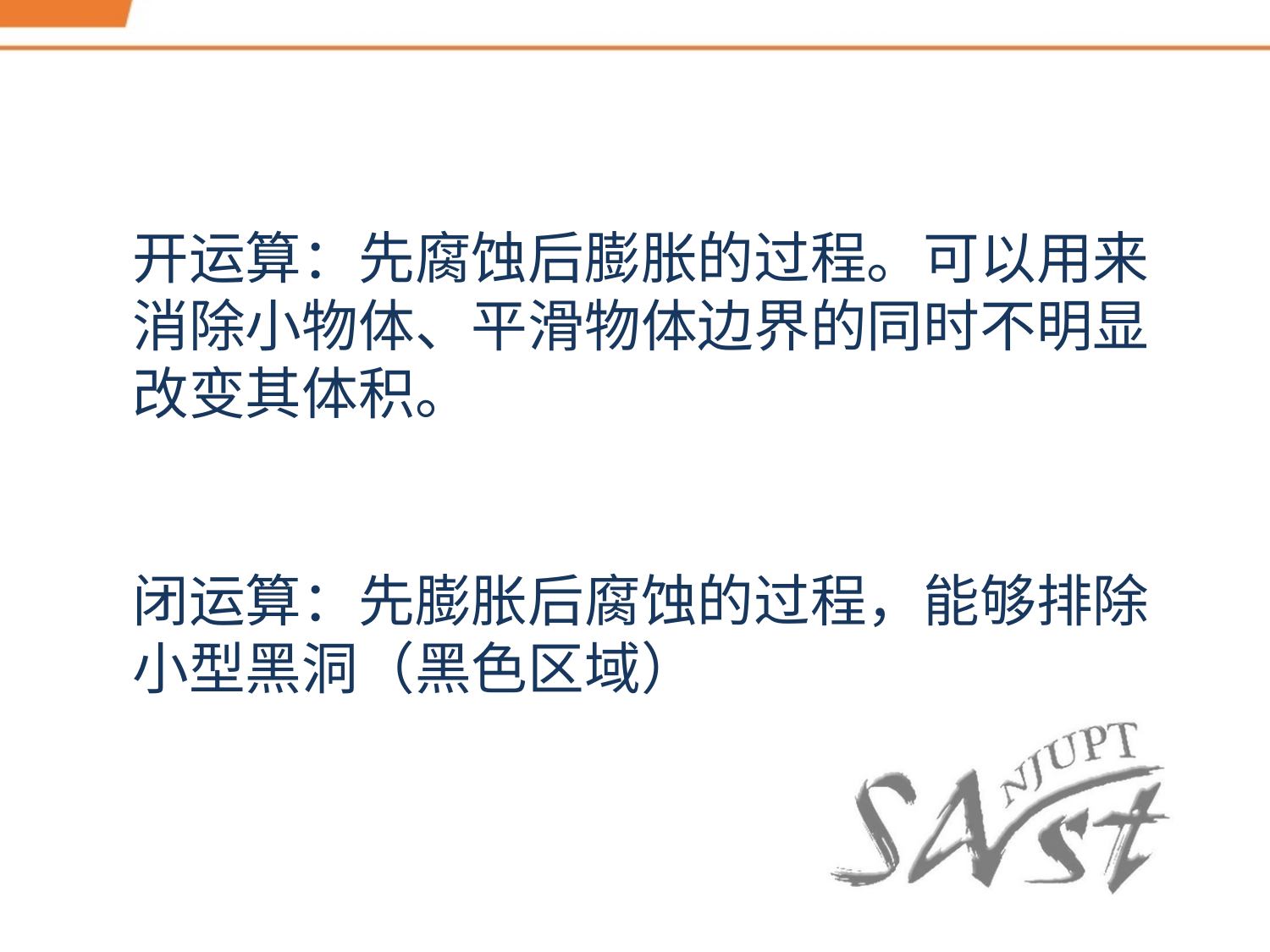

开运算：先腐蚀后膨胀的过程。可以用来消除小物体、平滑物体边界的同时不明显改变其体积。
闭运算：先膨胀后腐蚀的过程，能够排除小型黑洞（黑色区域）